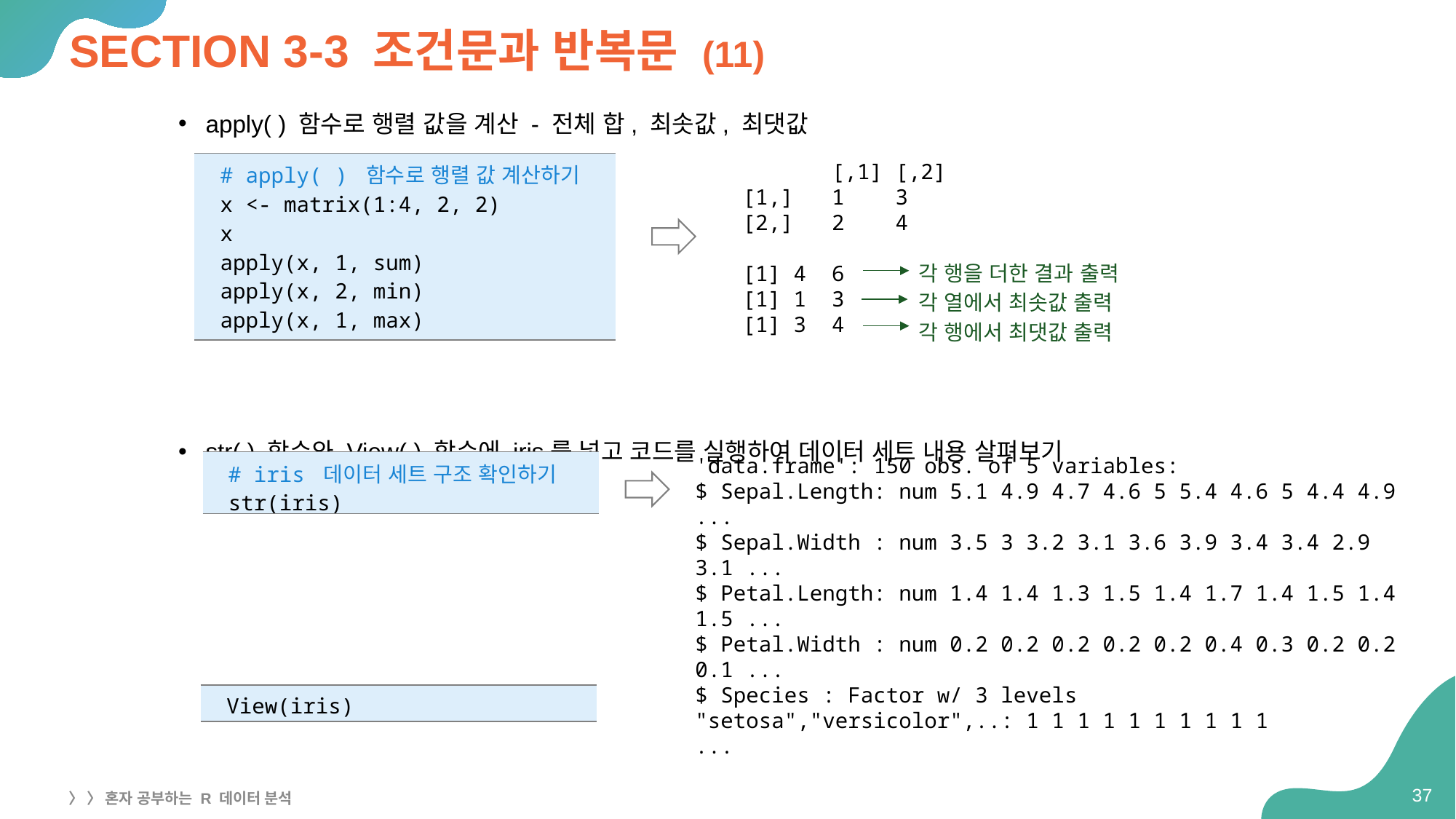

# SECTION 3-3 조건문과 반복문 (11)
apply( ) 함수로 행렬 값을 계산 - 전체 합, 최솟값, 최댓값

str( ) 함수와 View( ) 함수에 iris를 넣고 코드를 실행하여 데이터 세트 내용 살펴보기
| # apply( ) 함수로 행렬 값 계산하기 x <- matrix(1:4, 2, 2) x apply(x, 1, sum) apply(x, 2, min) apply(x, 1, max) |
| --- |
       [,1] [,2]
[1,]   1    3
[2,]   2    4

[1] 4  6
[1] 1  3
[1] 3  4

각 행을 더한 결과 출력
각 열에서 최솟값 출력
각 행에서 최댓값 출력
'data.frame': 150 obs. of 5 variables:
$ Sepal.Length: num 5.1 4.9 4.7 4.6 5 5.4 4.6 5 4.4 4.9 ...
$ Sepal.Width : num 3.5 3 3.2 3.1 3.6 3.9 3.4 3.4 2.9 3.1 ...
$ Petal.Length: num 1.4 1.4 1.3 1.5 1.4 1.7 1.4 1.5 1.4 1.5 ...
$ Petal.Width : num 0.2 0.2 0.2 0.2 0.2 0.4 0.3 0.2 0.2 0.1 ...
$ Species : Factor w/ 3 levels "setosa","versicolor",..: 1 1 1 1 1 1 1 1 1 1
...
| # iris 데이터 세트 구조 확인하기 str(iris) |
| --- |

| View(iris) |
| --- |
37
〉 〉 혼자 공부하는 R 데이터 분석